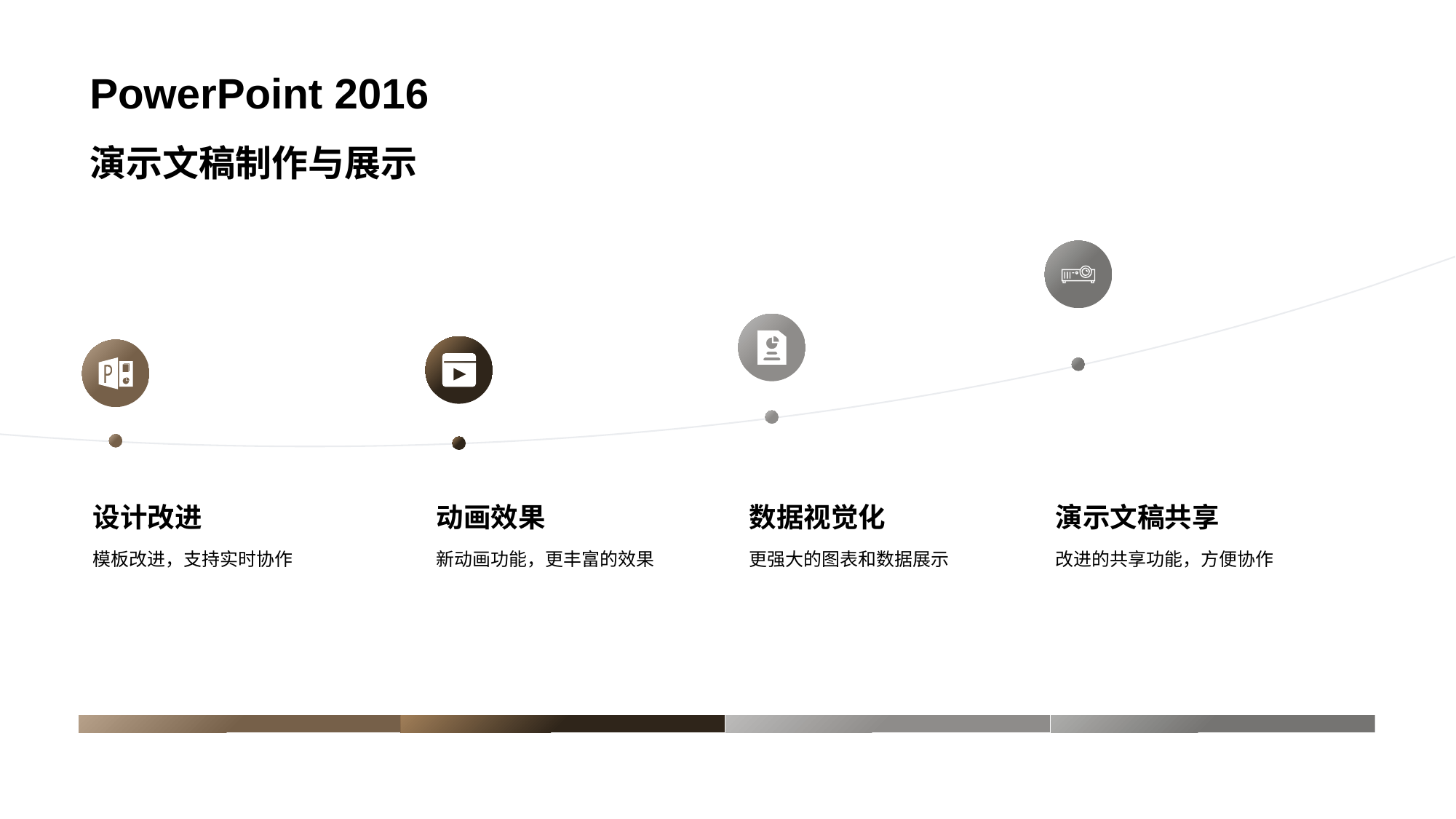

# PowerPoint 2016
演示文稿制作与展示

演示文稿共享
改进的共享功能，方便协作

数据视觉化
更强大的图表和数据展示

动画效果
新动画功能，更丰富的效果

设计改进
模板改进，支持实时协作